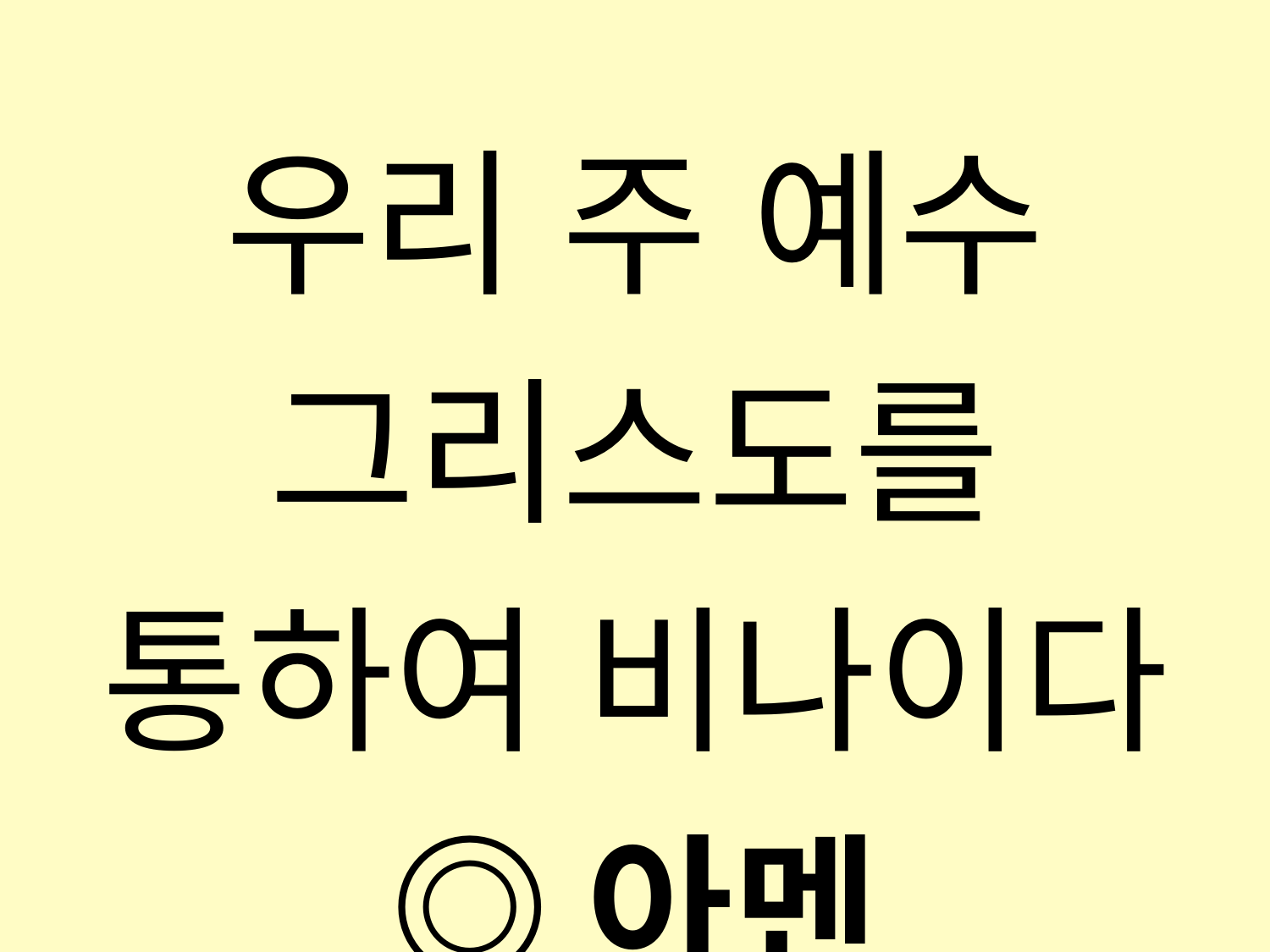

우리 주 예수 그리스도를
통하여 비나이다
◎아멘